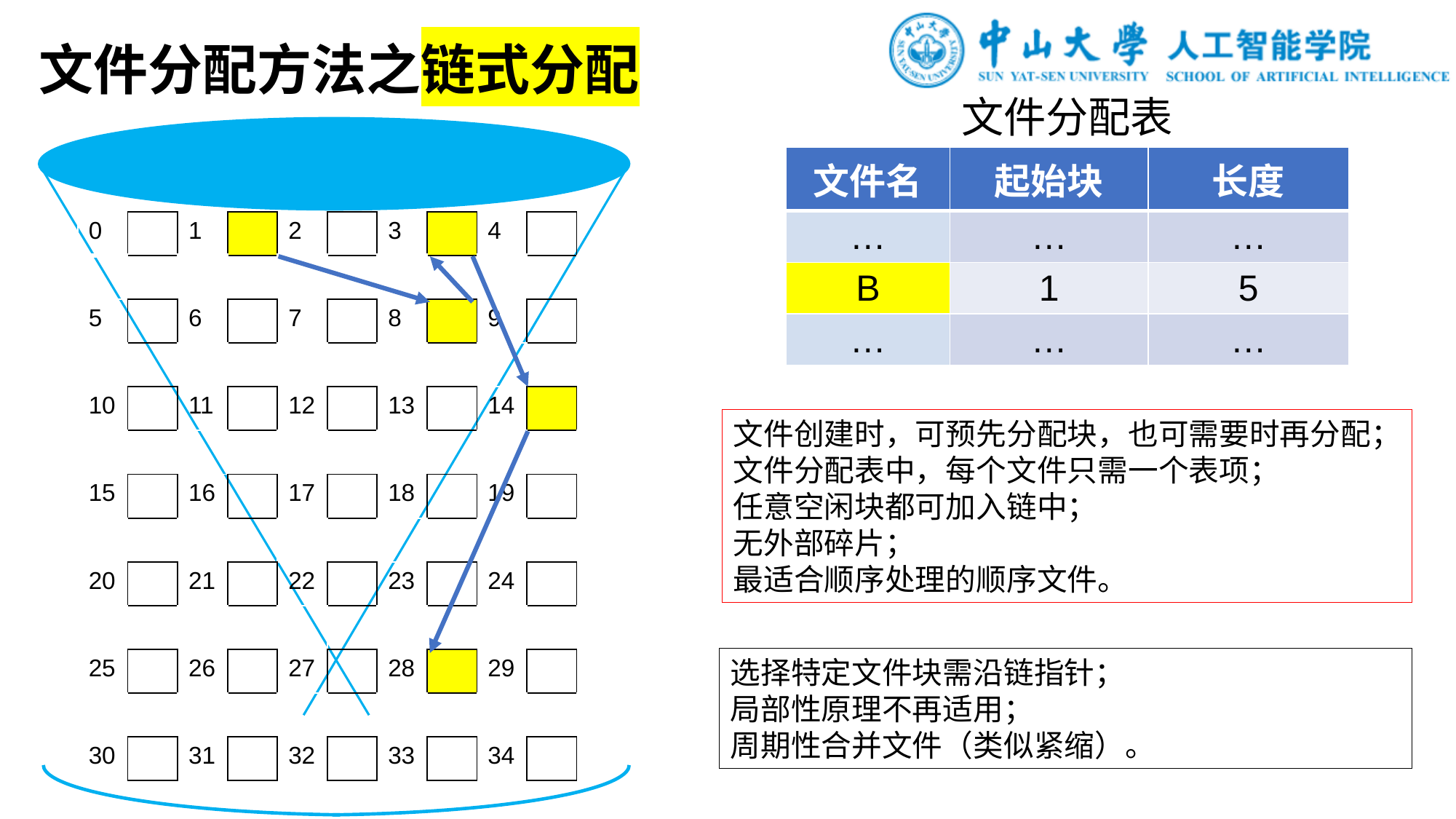

文件分配方法之链式分配
文件分配表

| 文件名 | 起始块 | 长度 |
| --- | --- | --- |
| … | … | … |
| B | 1 | 5 |
| … | … | … |
| 0 |  | 1 |  | 2 |  | 3 |  | 4 |  |
| --- | --- | --- | --- | --- | --- | --- | --- | --- | --- |
|  |  |  |  |  |  |  |  |  |  |
| 5 |  | 6 |  | 7 |  | 8 |  | 9 |  |
|  |  |  |  |  |  |  |  |  |  |
| 10 |  | 11 |  | 12 |  | 13 |  | 14 |  |
|  |  |  |  |  |  |  |  |  |  |
| 15 |  | 16 |  | 17 |  | 18 |  | 19 |  |
|  |  |  |  |  |  |  |  |  |  |
| 20 |  | 21 |  | 22 |  | 23 |  | 24 |  |
|  |  |  |  |  |  |  |  |  |  |
| 25 |  | 26 |  | 27 |  | 28 |  | 29 |  |
|  |  |  |  |  |  |  |  |  |  |
| 30 |  | 31 |  | 32 |  | 33 |  | 34 |  |
文件创建时，可预先分配块，也可需要时再分配；
文件分配表中，每个文件只需一个表项；
任意空闲块都可加入链中；
无外部碎片；
最适合顺序处理的顺序文件。
选择特定文件块需沿链指针；
局部性原理不再适用；
周期性合并文件（类似紧缩）。